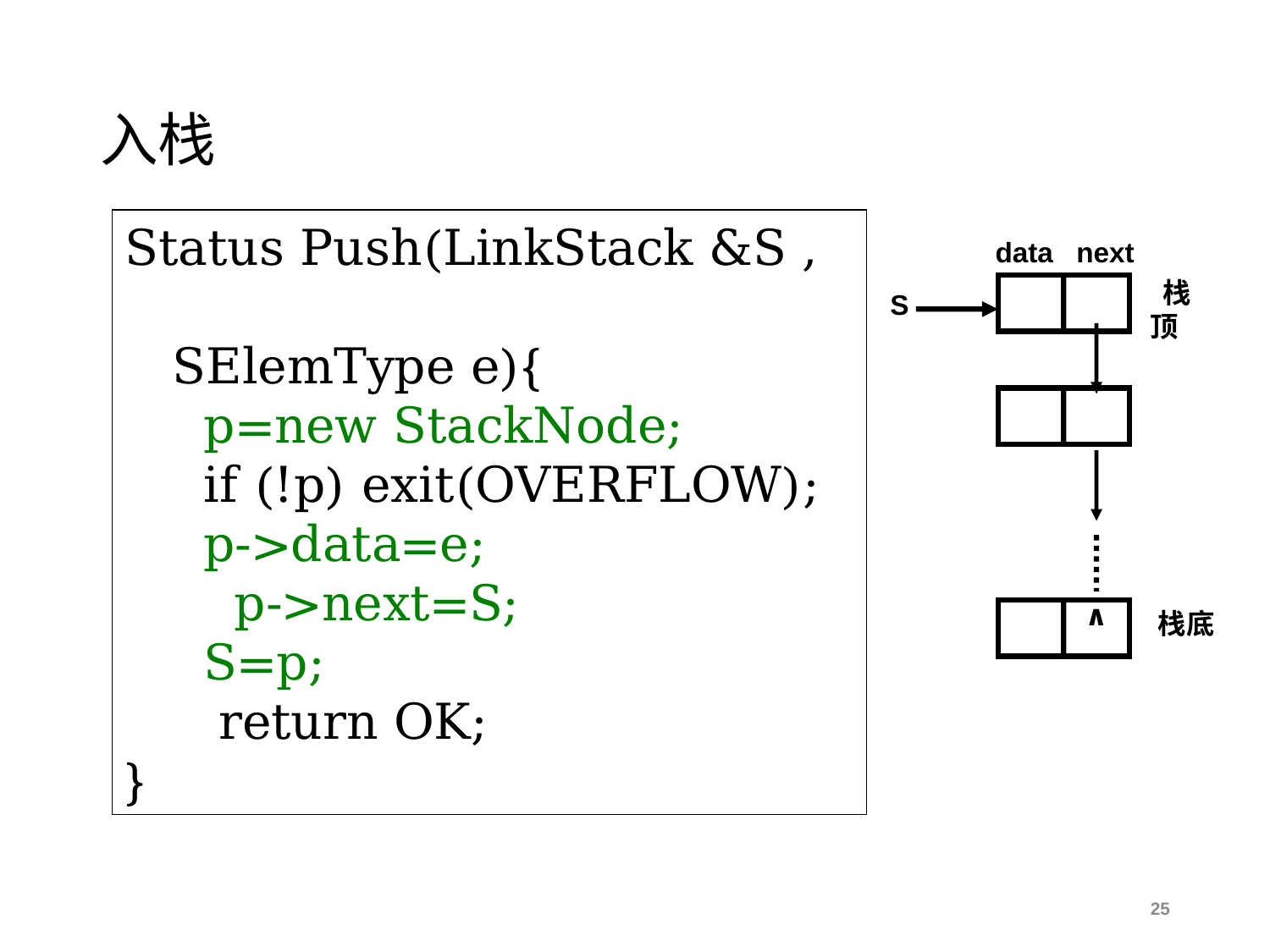

# 入栈
Status Push(LinkStack &S , 				SElemType e){
  p=new StackNode;
  if (!p) exit(OVERFLOW);
  p->data=e;
       p->next=S;
	  S=p;
      return OK;
}
 data   next
 栈顶

S

∧

栈底
25